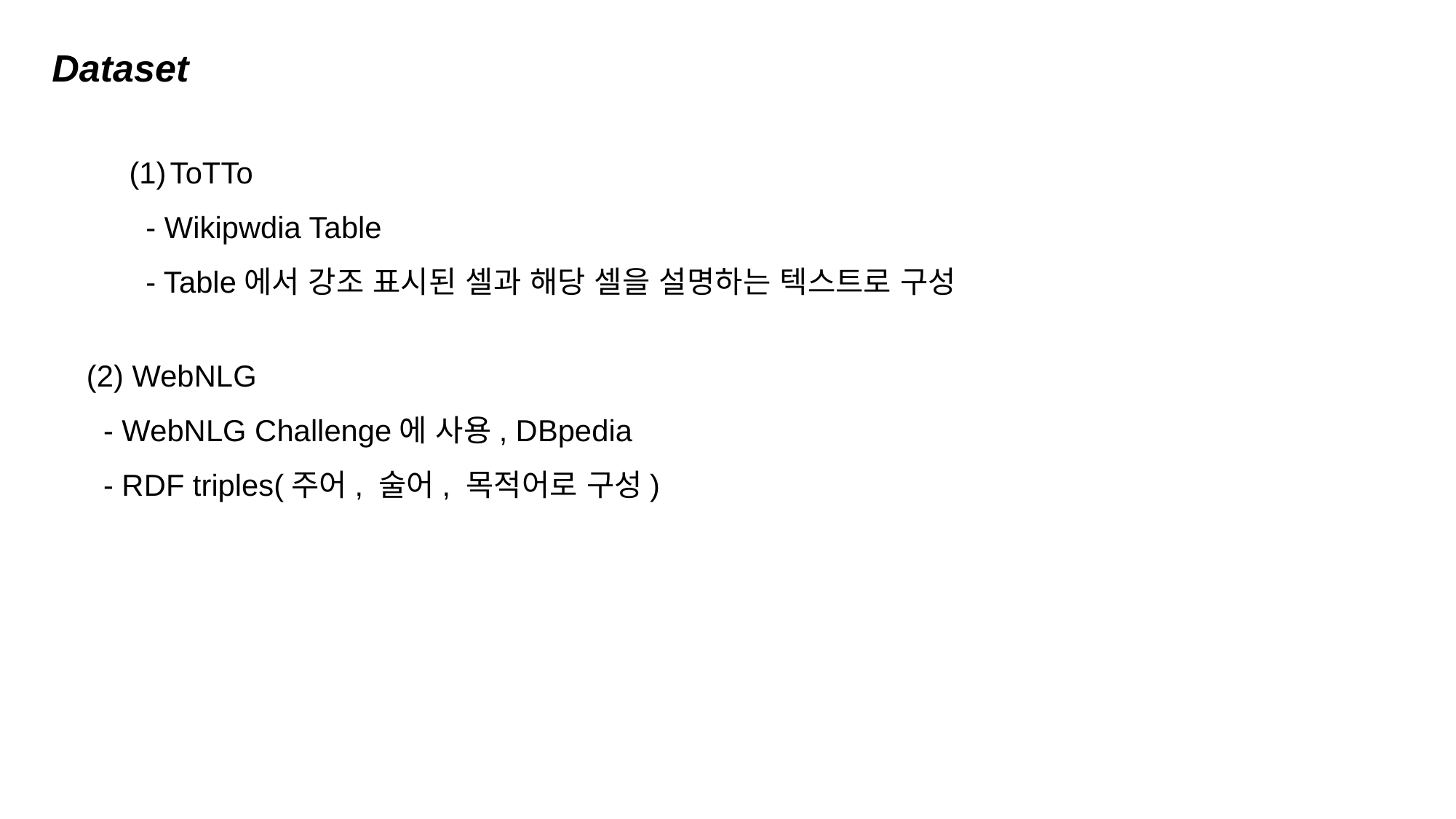

Dataset
ToTTo
  - Wikipwdia Table
  - Table에서 강조 표시된 셀과 해당 셀을 설명하는 텍스트로 구성
(2) WebNLG
  - WebNLG Challenge에 사용, DBpedia
  - RDF triples(주어, 술어, 목적어로 구성)